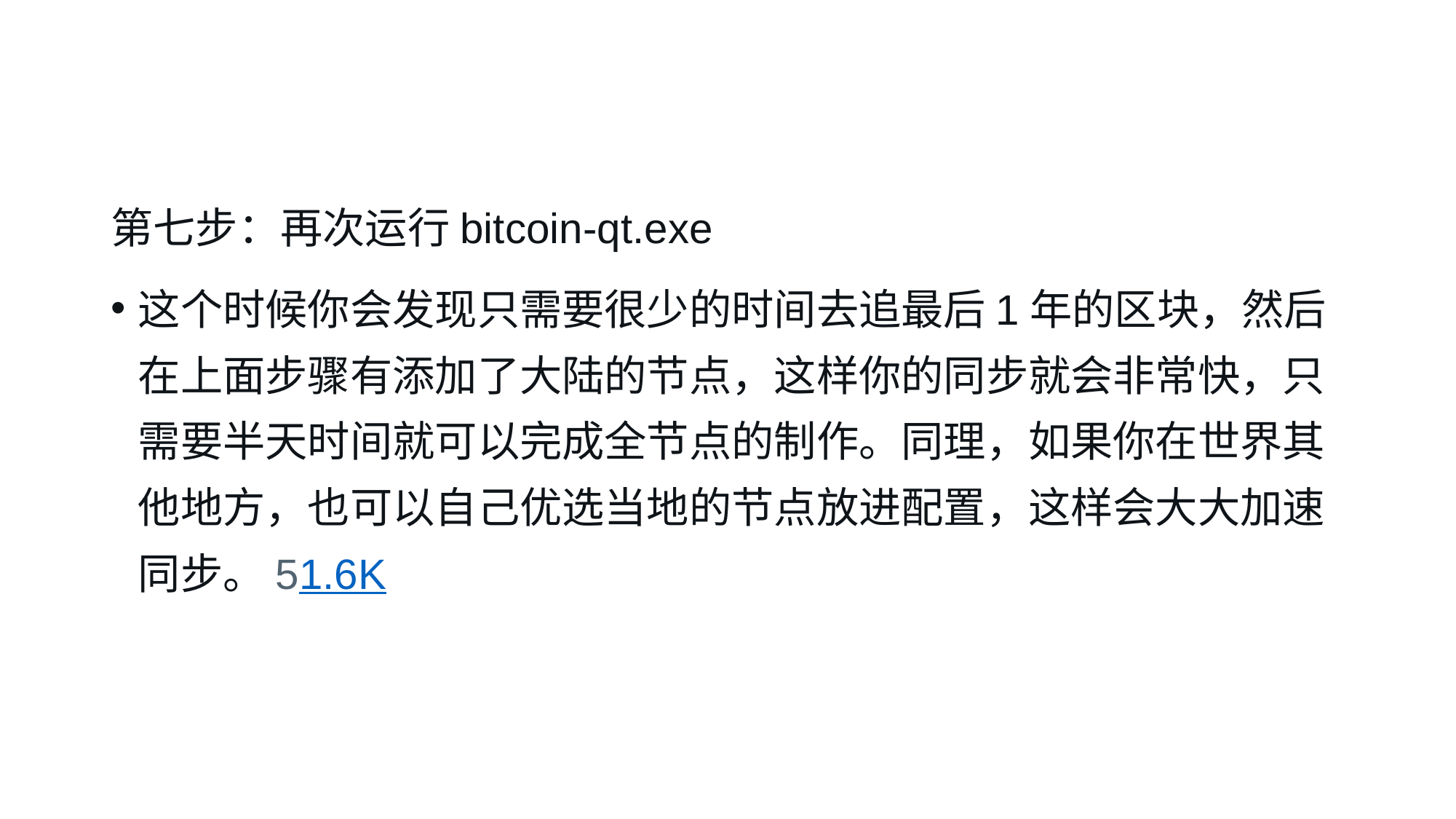

第七步：再次运行bitcoin-qt.exe
这个时候你会发现只需要很少的时间去追最后1年的区块，然后在上面步骤有添加了大陆的节点，这样你的同步就会非常快，只需要半天时间就可以完成全节点的制作。同理，如果你在世界其他地方，也可以自己优选当地的节点放进配置，这样会大大加速同步。51.6K